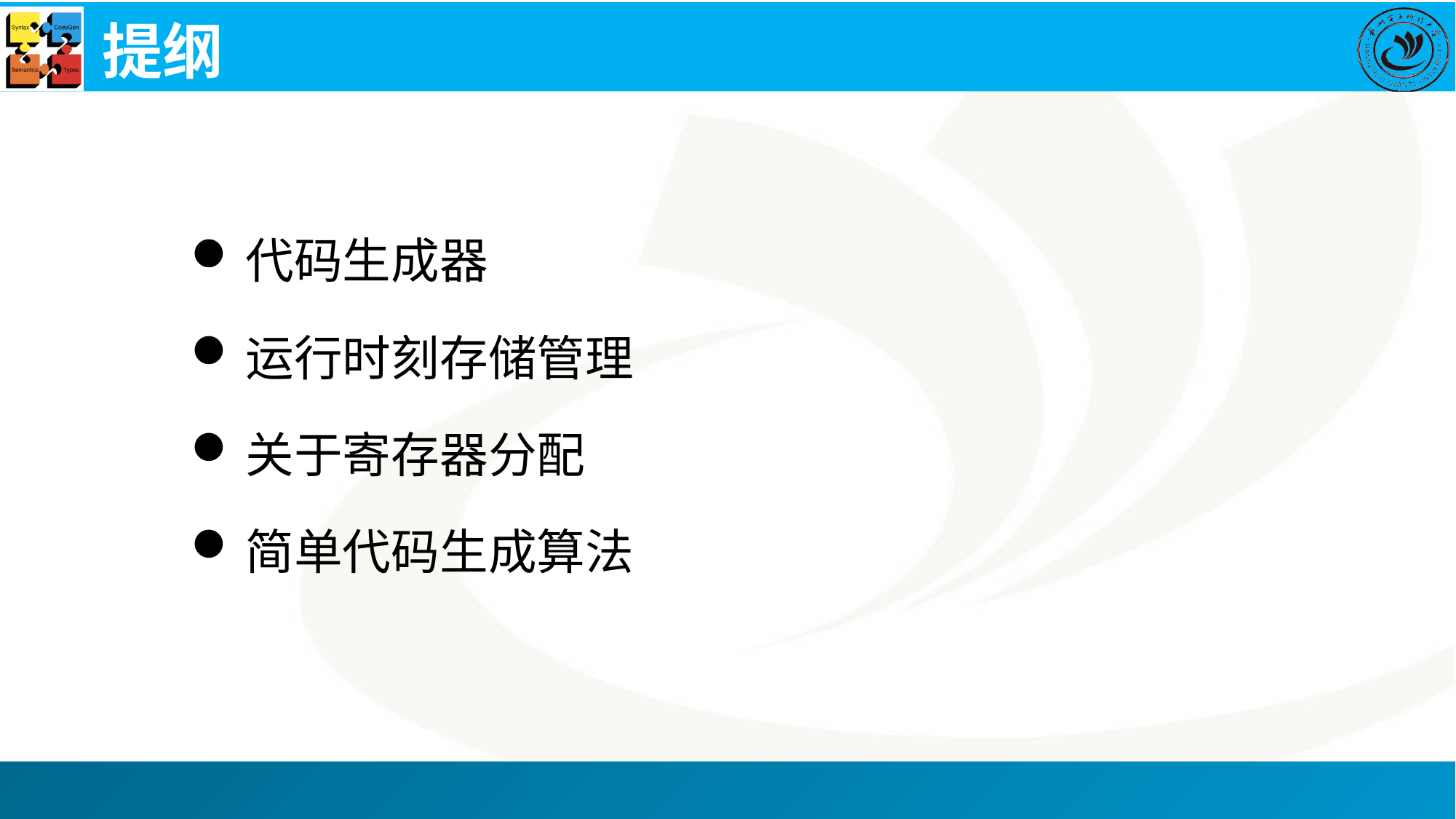

# 提纲
代码生成器
运行时刻存储管理
关于寄存器分配
简单代码生成算法
2